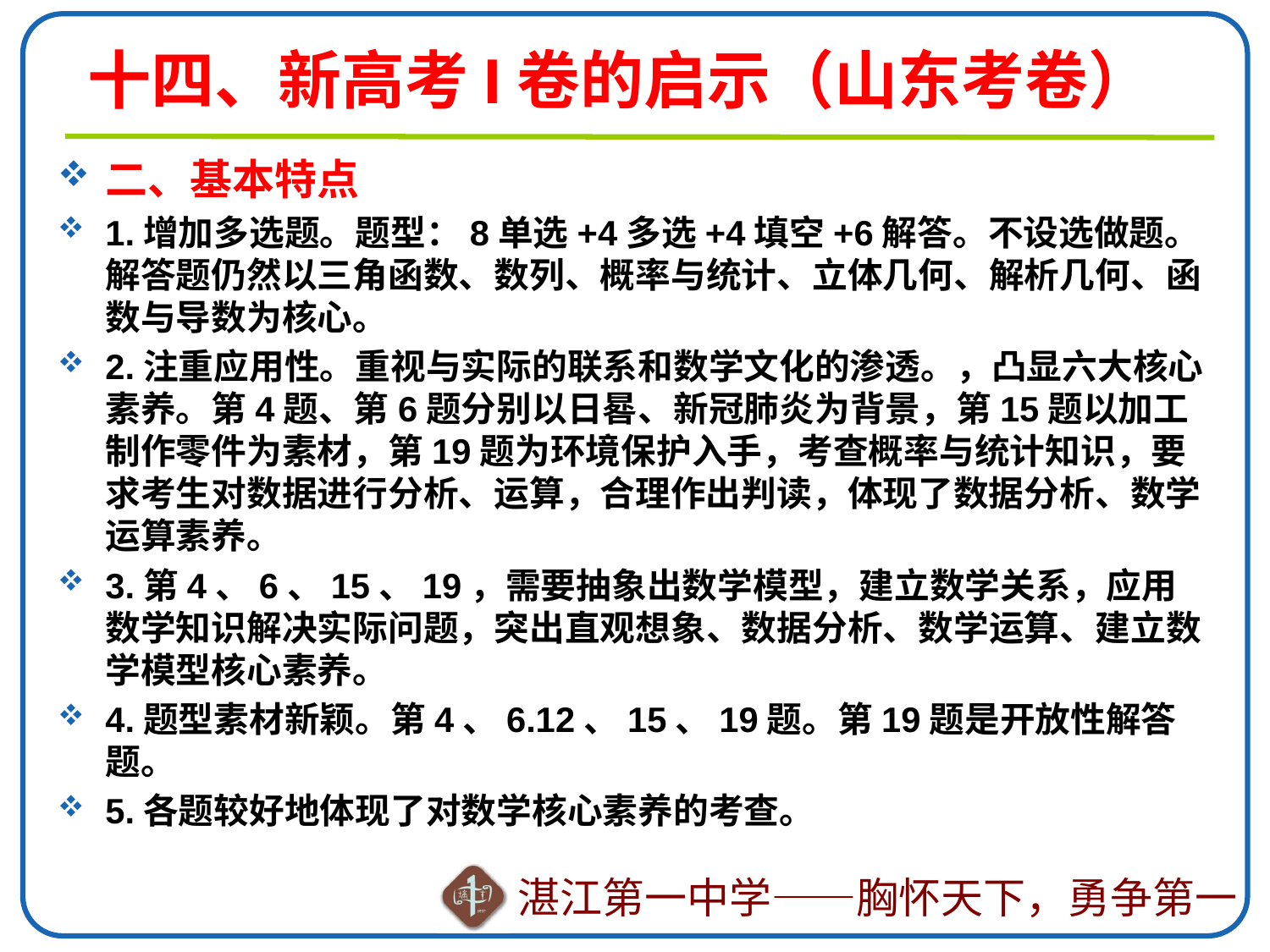

# 十四、新高考I卷的启示（山东考卷）
二、基本特点
1.增加多选题。题型：8单选+4多选+4填空+6解答。不设选做题。解答题仍然以三角函数、数列、概率与统计、立体几何、解析几何、函数与导数为核心。
2.注重应用性。重视与实际的联系和数学文化的渗透。，凸显六大核心素养。第4题、第6题分别以日晷、新冠肺炎为背景，第15题以加工制作零件为素材，第19题为环境保护入手，考查概率与统计知识，要求考生对数据进行分析、运算，合理作出判读，体现了数据分析、数学运算素养。
3.第4、6、15、19，需要抽象出数学模型，建立数学关系，应用数学知识解决实际问题，突出直观想象、数据分析、数学运算、建立数学模型核心素养。
4.题型素材新颖。第4、6.12、15、19题。第19题是开放性解答题。
5.各题较好地体现了对数学核心素养的考查。
56